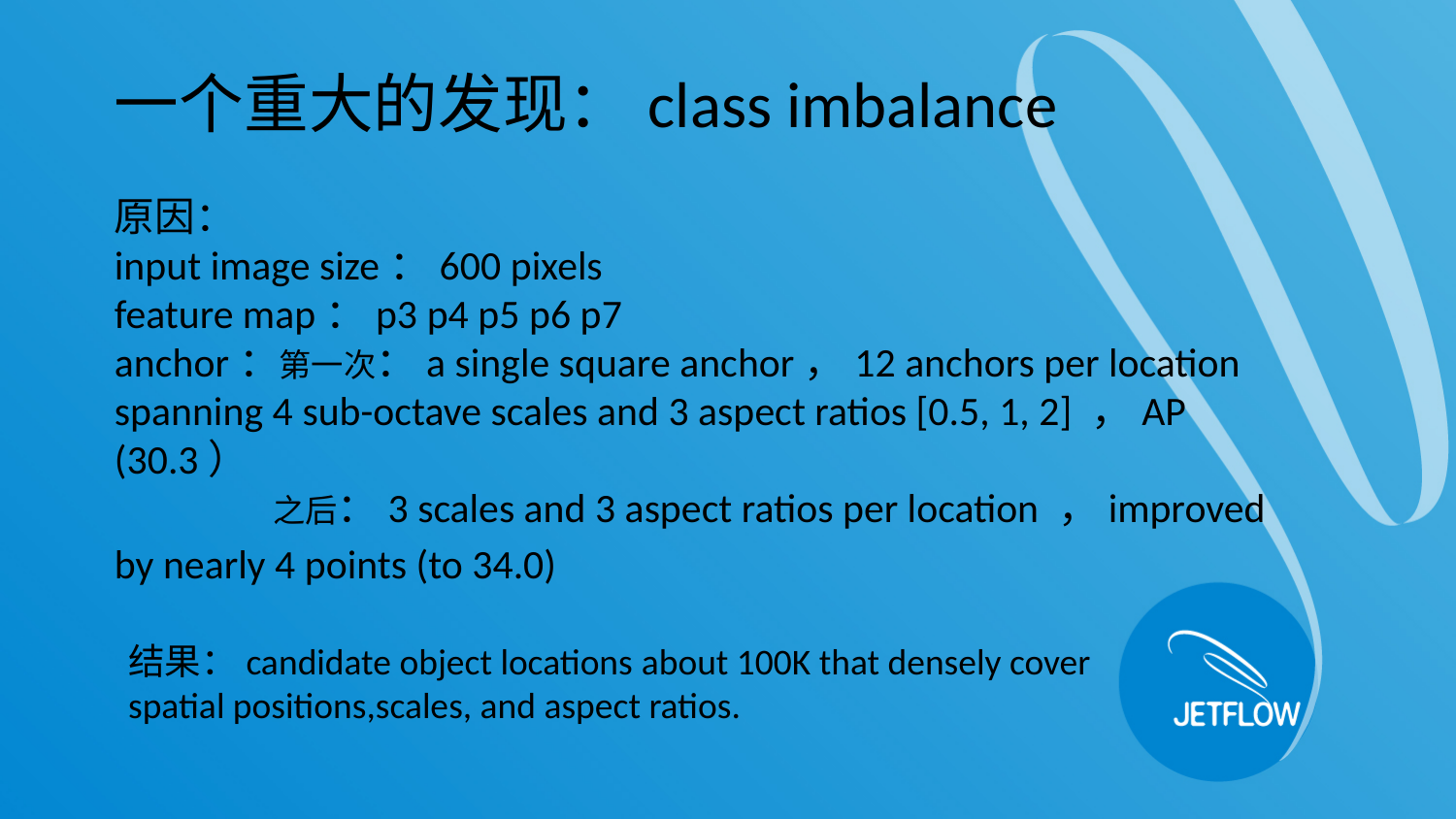

一个重大的发现：class imbalance
原因：
input image size：600 pixels
feature map：p3 p4 p5 p6 p7
anchor：第一次：a single square anchor，12 anchors per location spanning 4 sub-octave scales and 3 aspect ratios [0.5, 1, 2] ，AP (30.3）
                 之后：3 scales and 3 aspect ratios per location ，improved by nearly 4 points (to 34.0)
结果：candidate object locations about 100K that densely cover spatial positions,scales, and aspect ratios.